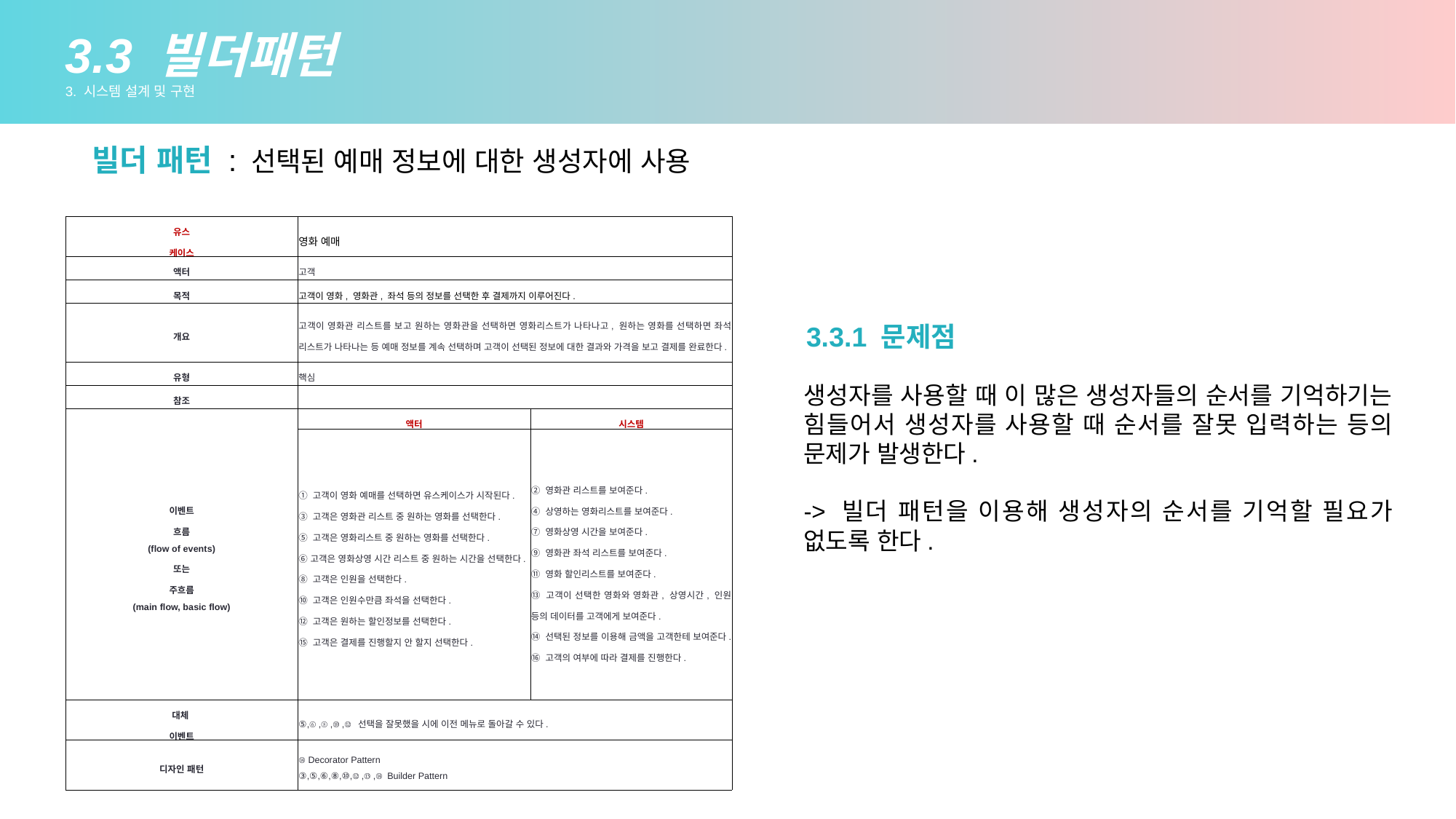

3.3 빌더패턴
3. 시스템 설계 및 구현
빌더 패턴 : 선택된 예매 정보에 대한 생성자에 사용
| 유스 케이스 | 영화 예매 |  |
| --- | --- | --- |
| 액터 | 고객 |  |
| 목적 | 고객이 영화, 영화관, 좌석 등의 정보를 선택한 후 결제까지 이루어진다. |  |
| 개요 | 고객이 영화관 리스트를 보고 원하는 영화관을 선택하면 영화리스트가 나타나고, 원하는 영화를 선택하면 좌석 리스트가 나타나는 등 예매 정보를 계속 선택하며 고객이 선택된 정보에 대한 결과와 가격을 보고 결제를 완료한다. |  |
| 유형 | 핵심 |  |
| 참조 |  |  |
| 이벤트 흐름 (flow of events) 또는 주흐름 (main flow, basic flow) | 액터 | 시스템 |
|  | ① 고객이 영화 예매를 선택하면 유스케이스가 시작된다. ③ 고객은 영화관 리스트 중 원하는 영화를 선택한다. ⑤ 고객은 영화리스트 중 원하는 영화를 선택한다. ⑥고객은 영화상영 시간 리스트 중 원하는 시간을 선택한다. ⑧ 고객은 인원을 선택한다. ⑩ 고객은 인원수만큼 좌석을 선택한다. ⑫ 고객은 원하는 할인정보를 선택한다. ⑮ 고객은 결제를 진행할지 안 할지 선택한다. | ② 영화관 리스트를 보여준다. ④ 상영하는 영화리스트를 보여준다. ⑦ 영화상영 시간을 보여준다. ⑨ 영화관 좌석 리스트를 보여준다. ⑪ 영화 할인리스트를 보여준다. ⑬ 고객이 선택한 영화와 영화관, 상영시간, 인원 등의 데이터를 고객에게 보여준다. ⑭ 선택된 정보를 이용해 금액을 고객한테 보여준다. ⑯ 고객의 여부에 따라 결제를 진행한다. |
| 대체 이벤트 | ⑤,⑥,⑧,⑩,⑫ 선택을 잘못했을 시에 이전 메뉴로 돌아갈 수 있다. |  |
| 디자인 패턴 | ⑭ Decorator Pattern ③,⑤,⑥,⑧,⑩,⑫,⑬,⑭ Builder Pattern |  |
3.3.1 문제점
생성자를 사용할 때 이 많은 생성자들의 순서를 기억하기는 힘들어서 생성자를 사용할 때 순서를 잘못 입력하는 등의 문제가 발생한다.

-> 빌더 패턴을 이용해 생성자의 순서를 기억할 필요가 없도록 한다.